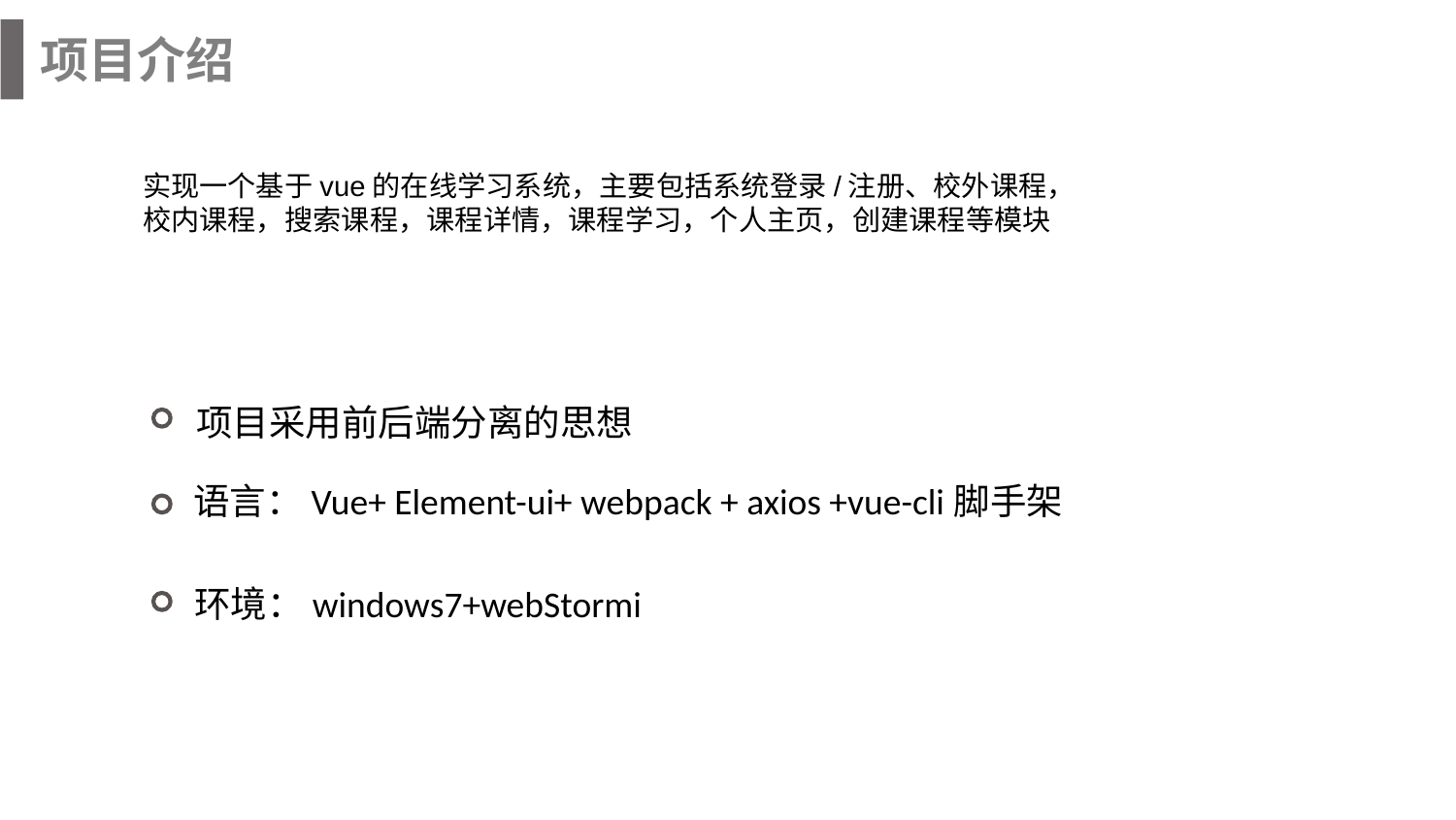

项目介绍
实现一个基于vue的在线学习系统，主要包括系统登录/注册、校外课程，校内课程，搜索课程，课程详情，课程学习，个人主页，创建课程等模块
项目采用前后端分离的思想

语言：Vue+ Element-ui+ webpack + axios +vue-cli脚手架

环境：windows7+webStormi